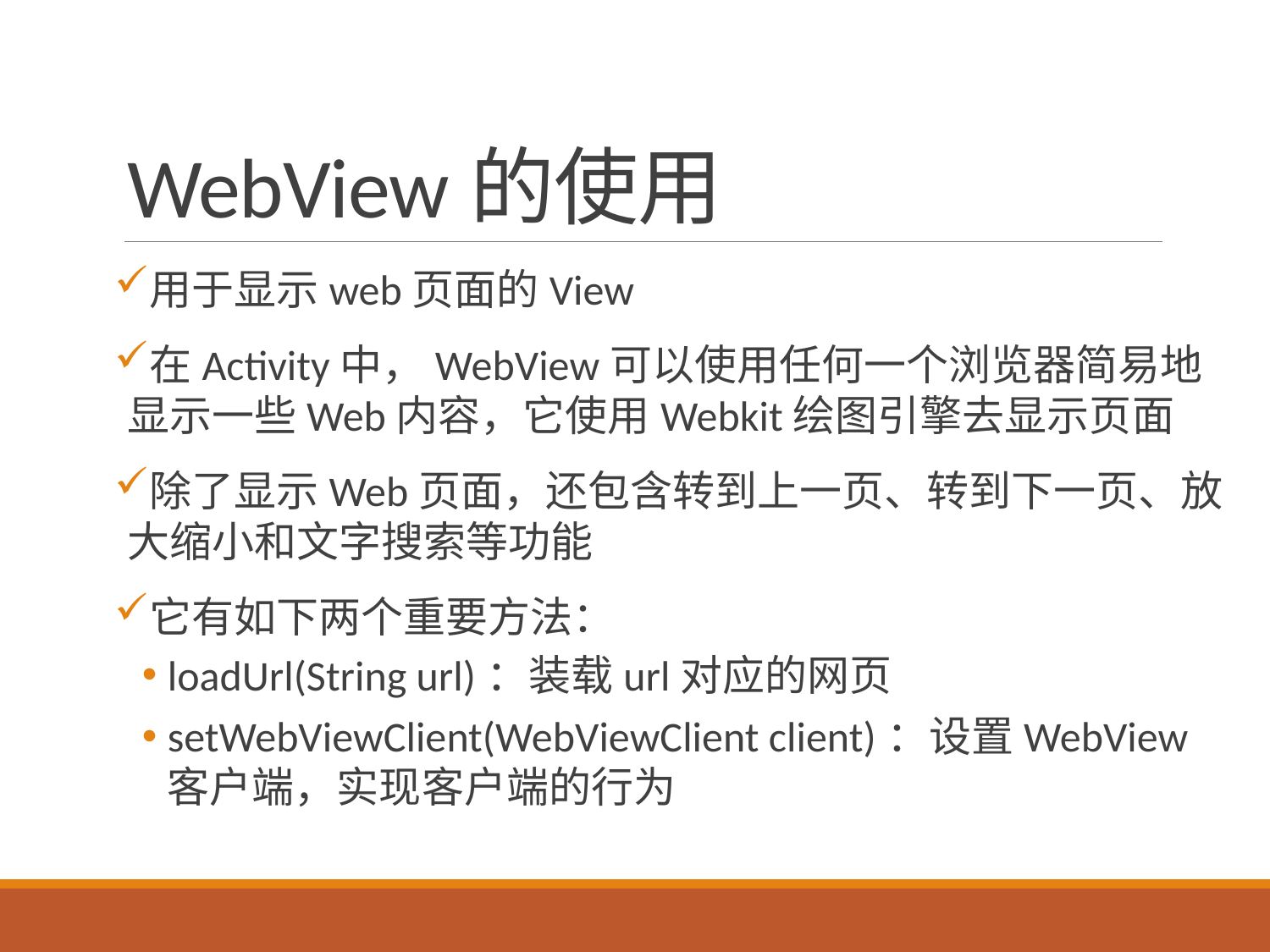

# WebView的使用
用于显示web页面的View
在Activity中，WebView可以使用任何一个浏览器简易地显示一些Web内容，它使用Webkit绘图引擎去显示页面
除了显示Web页面，还包含转到上一页、转到下一页、放大缩小和文字搜索等功能
它有如下两个重要方法：
loadUrl(String url)：装载url对应的网页
setWebViewClient(WebViewClient client)：设置WebView客户端，实现客户端的行为